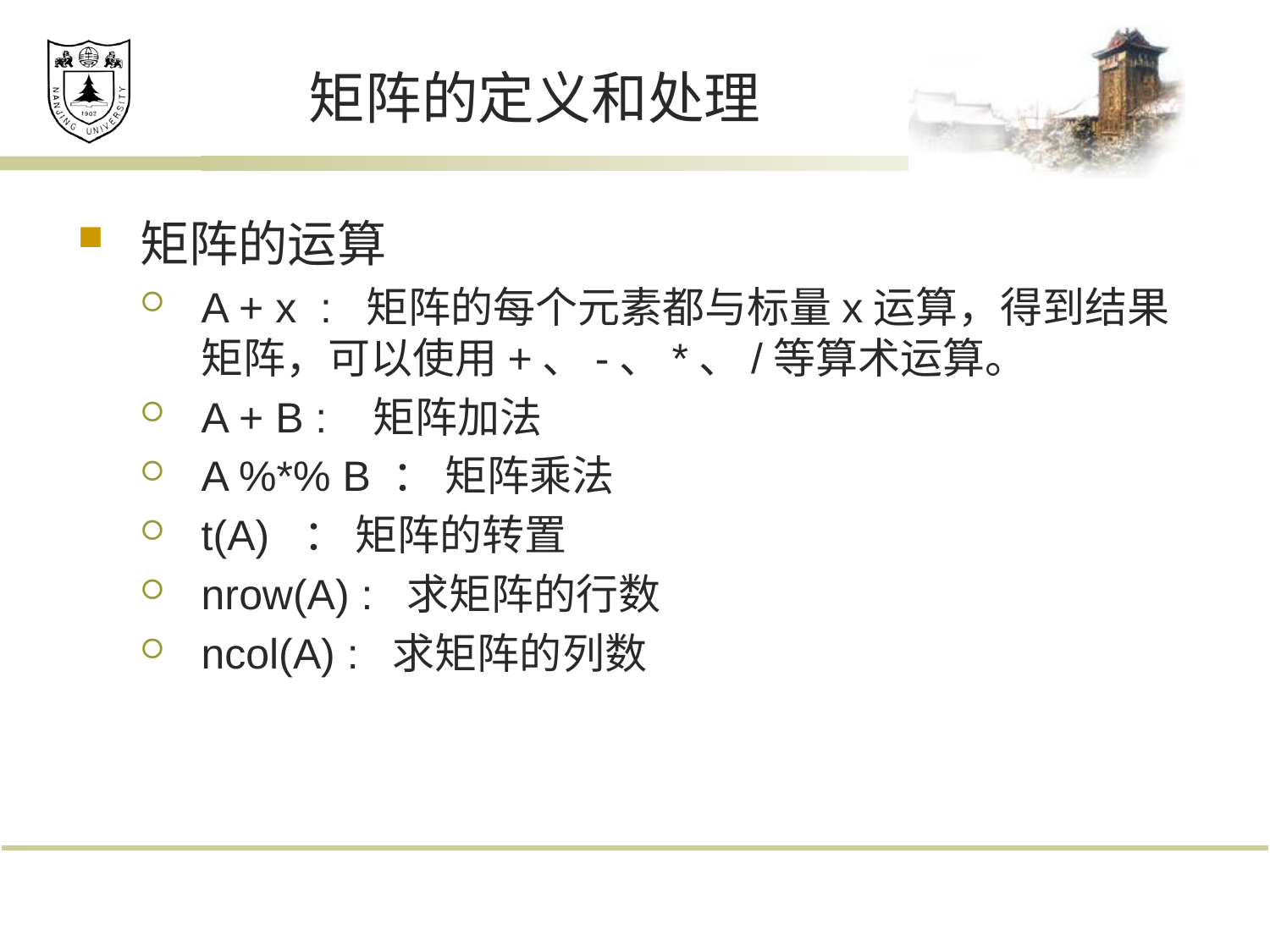

# 矩阵的定义和处理
矩阵的运算
A + x  :  矩阵的每个元素都与标量x运算，得到结果矩阵，可以使用+、-、*、/等算术运算。
A + B :   矩阵加法
A %*% B ： 矩阵乘法
t(A)  ： 矩阵的转置
nrow(A) :  求矩阵的行数
ncol(A) :  求矩阵的列数